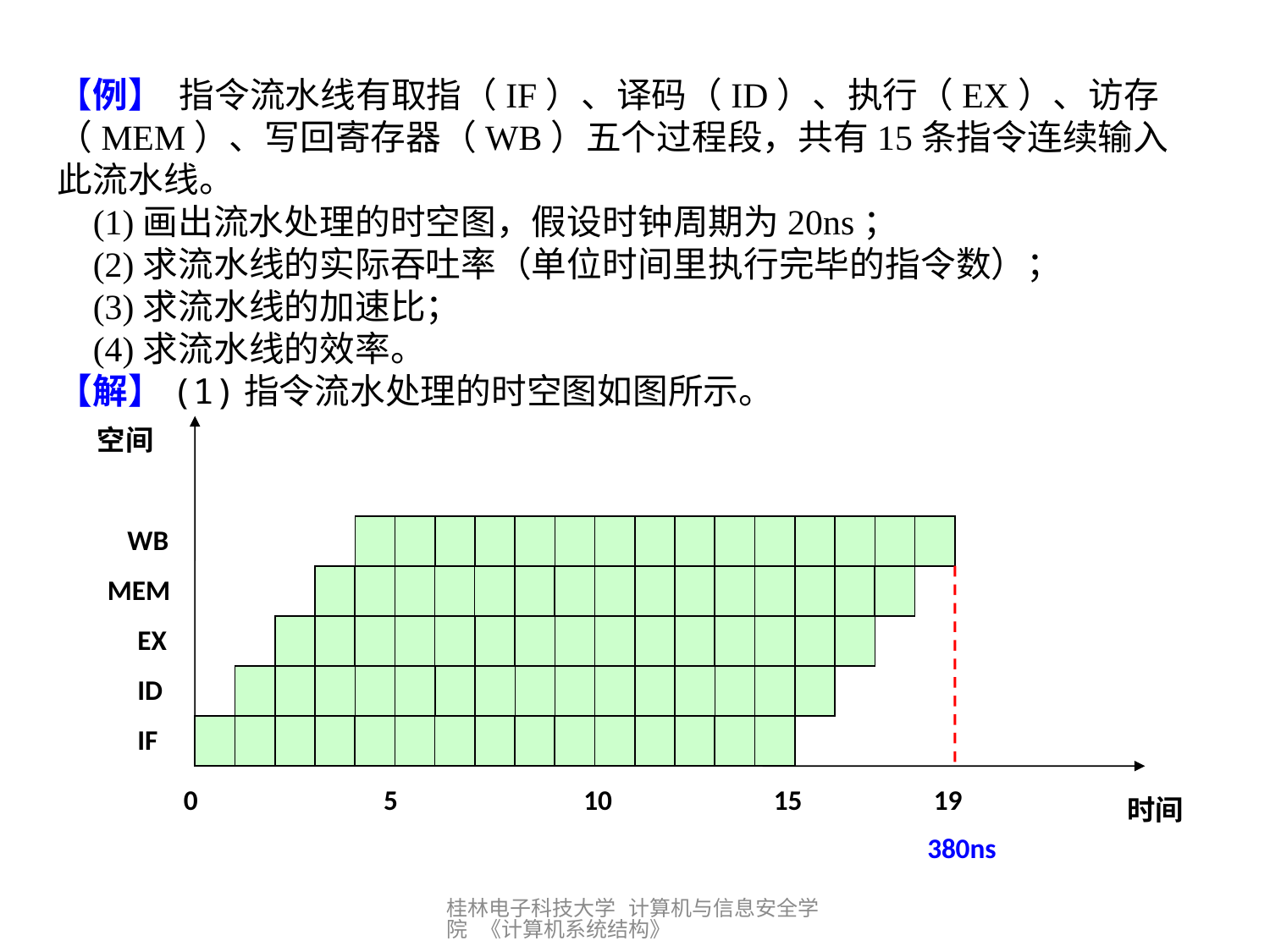

【例】  指令流水线有取指（IF）、译码（ID）、执行（EX）、访存（MEM）、写回寄存器（WB）五个过程段，共有15条指令连续输入此流水线。
    (1)画出流水处理的时空图，假设时钟周期为20ns；
    (2)求流水线的实际吞吐率（单位时间里执行完毕的指令数）；
    (3)求流水线的加速比；
    (4)求流水线的效率。
【解】(1)指令流水处理的时空图如图所示。
空间

WB

MEM

EX

ID

IF

 0
 5
 10
 15
 19
380ns
时间

桂林电子科技大学  计算机与信息安全学院  《计算机系统结构》
30